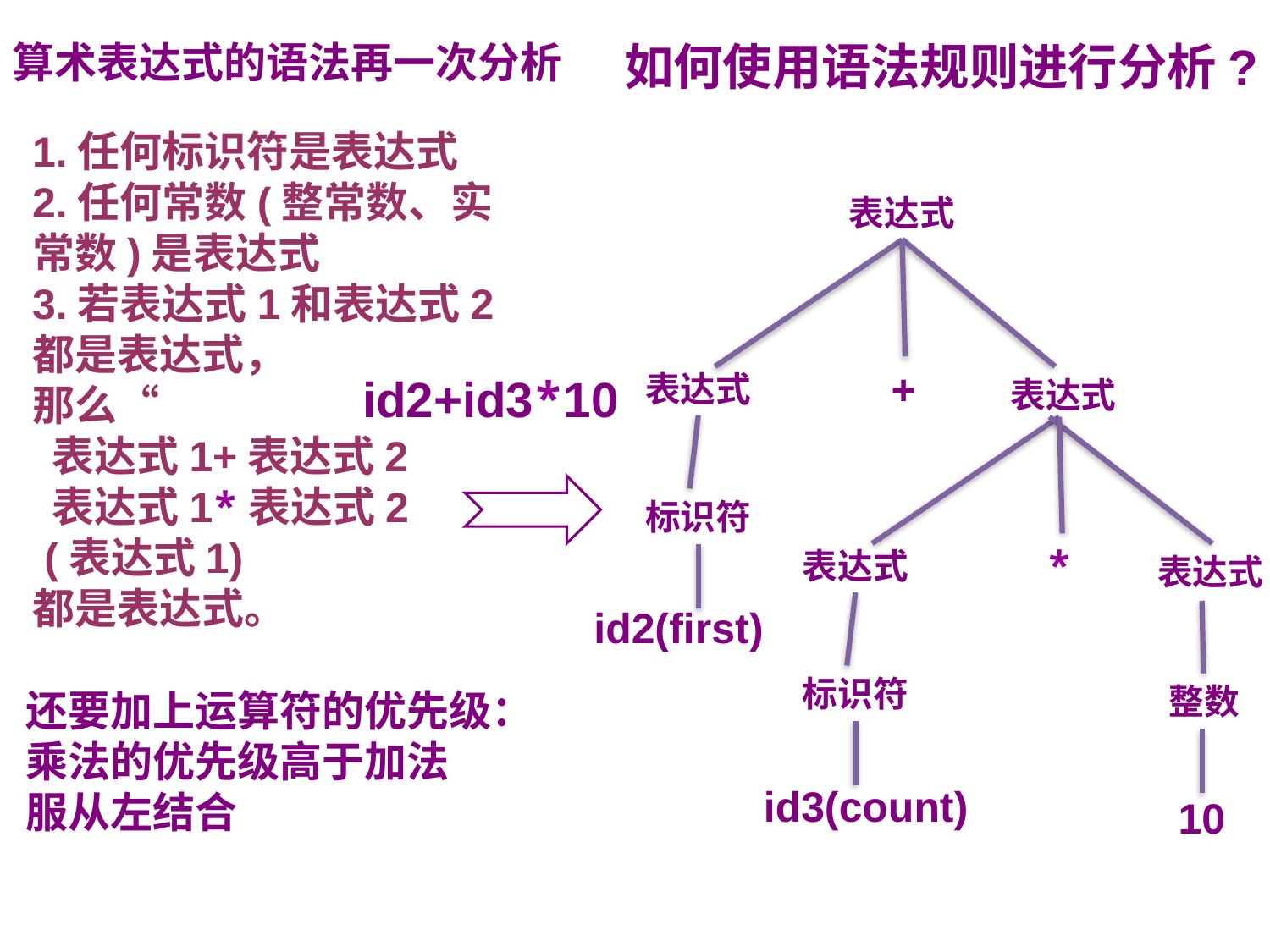

算术表达式的语法再一次分析
如何使用语法规则进行分析?
1.任何标识符是表达式
2.任何常数(整常数、实常数)是表达式
3.若表达式1和表达式2都是表达式，
那么“
 表达式1+表达式2
 表达式1*表达式2
 (表达式1)
都是表达式。
表达式

id2+id3*10
+
表达式
表达式

标识符
*
表达式
表达式
id2(first)
标识符
整数
还要加上运算符的优先级：
乘法的优先级高于加法
服从左结合
id3(count)
10